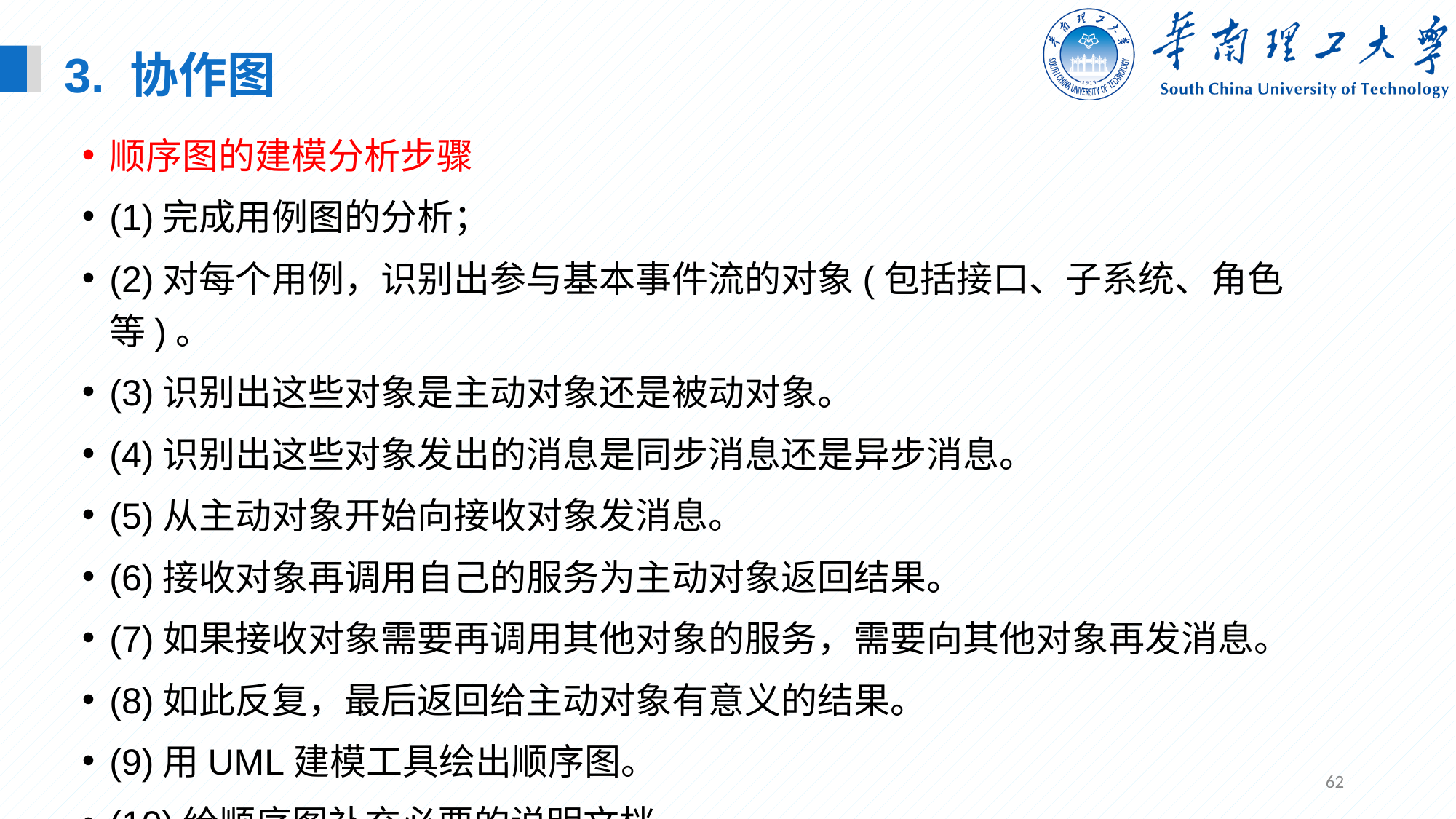

3. 协作图
顺序图的建模分析步骤
(1)完成用例图的分析；
(2)对每个用例，识别出参与基本事件流的对象(包括接口、子系统、角色等)。
(3)识别出这些对象是主动对象还是被动对象。
(4)识别出这些对象发出的消息是同步消息还是异步消息。
(5)从主动对象开始向接收对象发消息。
(6)接收对象再调用自己的服务为主动对象返回结果。
(7)如果接收对象需要再调用其他对象的服务，需要向其他对象再发消息。
(8)如此反复，最后返回给主动对象有意义的结果。
(9)用UML建模工具绘出顺序图。
(10)给顺序图补充必要的说明文档。
62